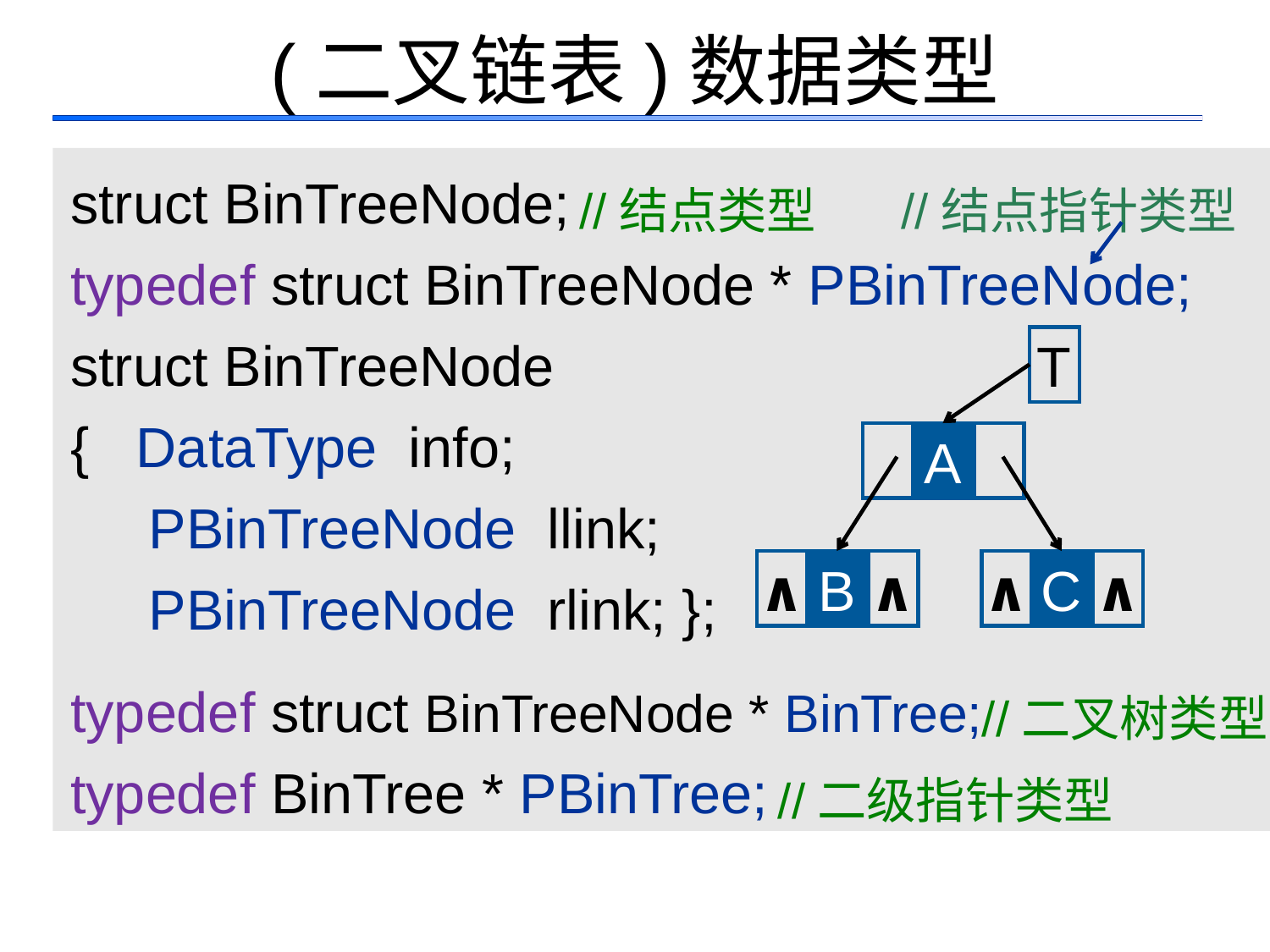

# (二叉链表)数据类型

struct BinTreeNode;
typedef struct BinTreeNode * PBinTreeNode;
struct BinTreeNode
{   DataType  info;
     PBinTreeNode  llink;
     PBinTreeNode  rlink; };
typedef struct BinTreeNode * BinTree;
typedef BinTree * PBinTree;
//结点类型
//结点指针类型
T

A

∧
B
∧
∧
C
∧
//二叉树类型
//二级指针类型